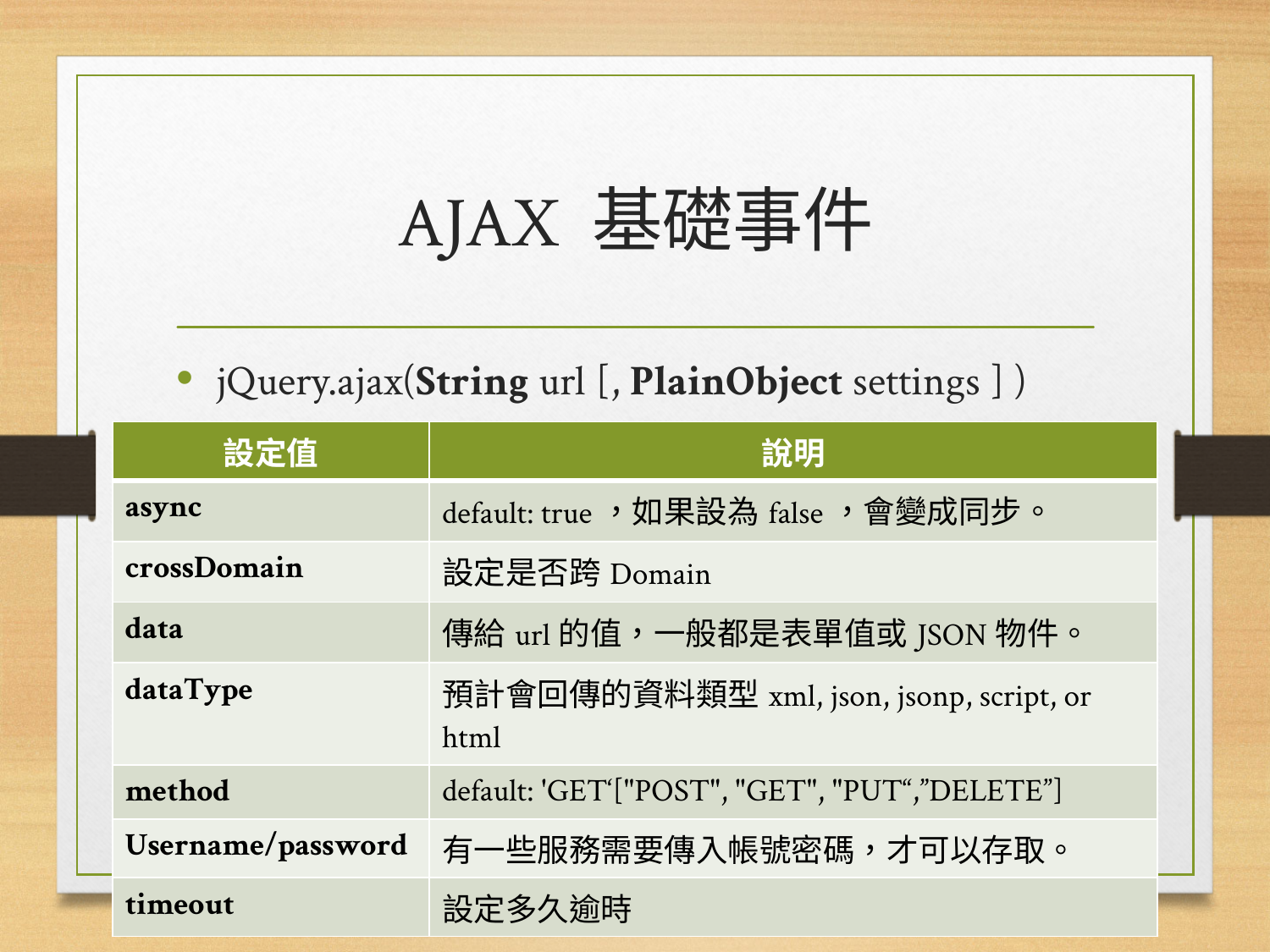

# AJAX 基礎事件
jQuery.ajax(String url [, PlainObject settings ] )
| 設定值 | 說明 |
| --- | --- |
| async | default: true，如果設為false，會變成同步。 |
| crossDomain | 設定是否跨Domain |
| data | 傳給url的值，一般都是表單值或JSON物件。 |
| dataType | 預計會回傳的資料類型xml, json, jsonp, script, or html |
| method | default: 'GET‘["POST", "GET", "PUT“,”DELETE”] |
| Username/password | 有一些服務需要傳入帳號密碼，才可以存取。 |
| timeout | 設定多久逾時 |